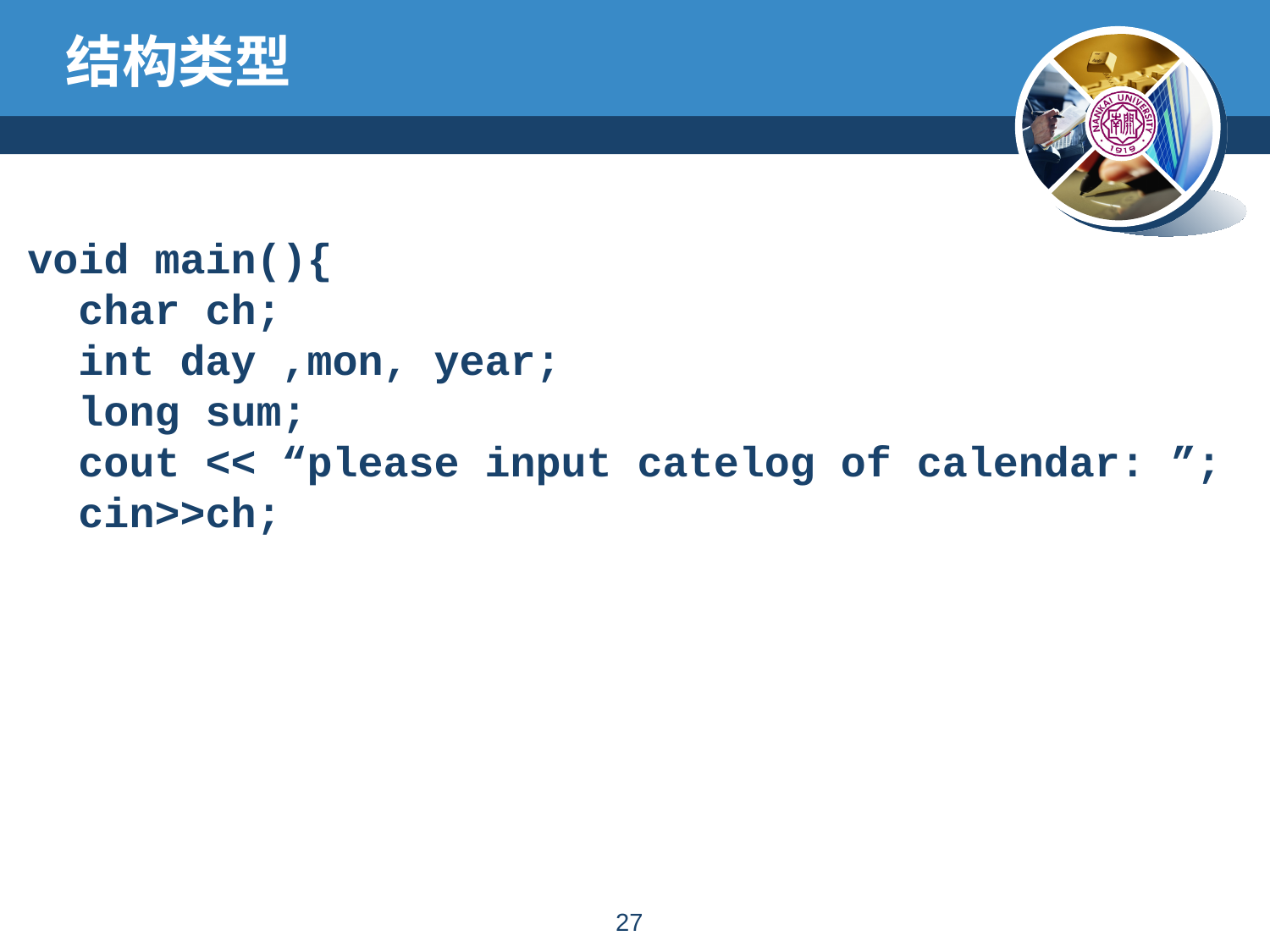

# 结构类型
void main(){
  char ch;
  int day ,mon, year;
  long sum;
  cout << “please input catelog of calendar: ”;
  cin>>ch;
27